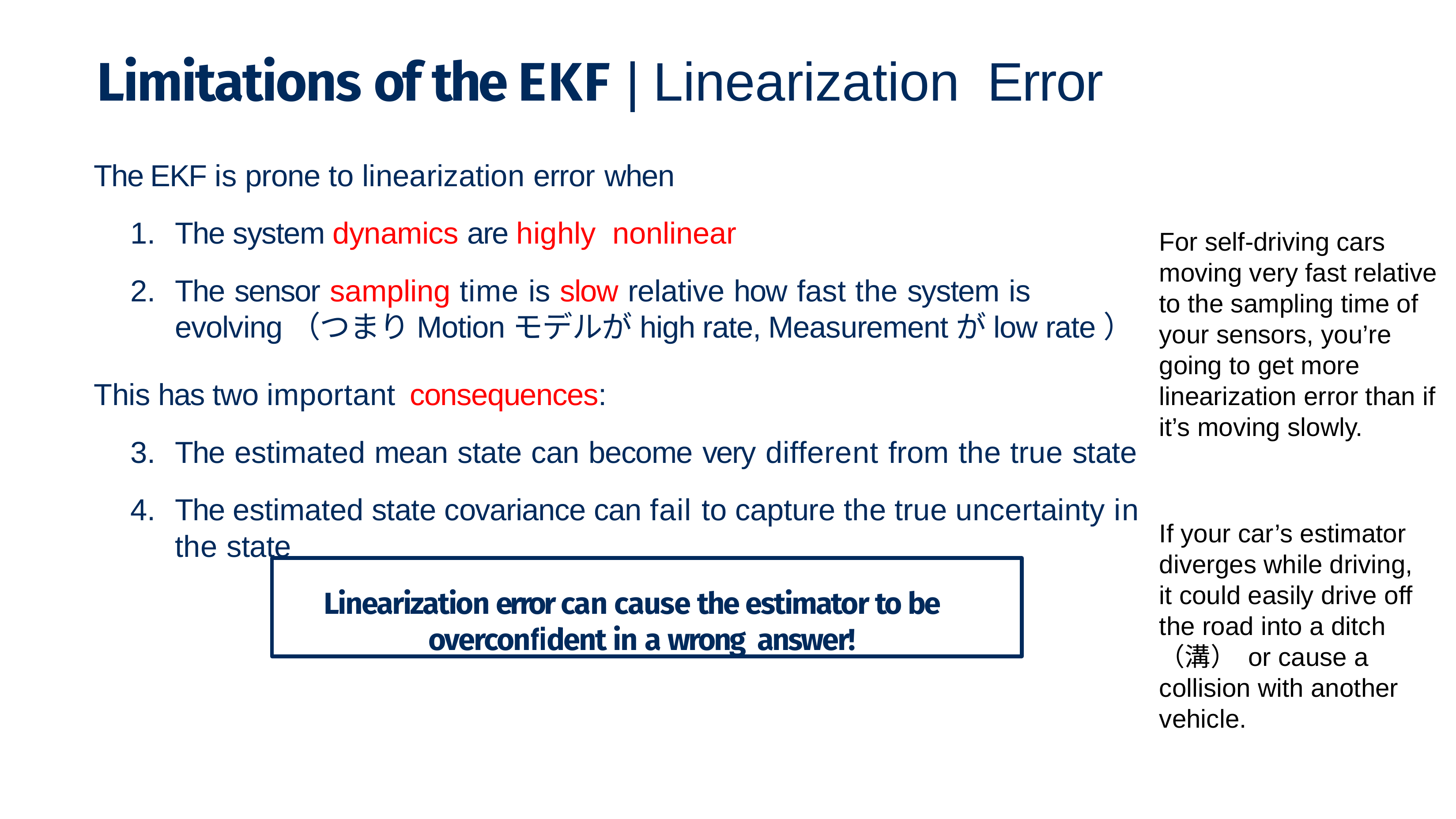

# Limitations of the EKF | Linearization Error
The EKF is prone to linearization error when
The system dynamics are highly nonlinear
The sensor sampling time is slow relative how fast the system is evolving（つまりMotionモデルがhigh rate, Measurementがlow rate）
This has two important consequences:
The estimated mean state can become very different from the true state
The estimated state covariance can fail to capture the true uncertainty in  the state
For self-driving cars moving very fast relative to the sampling time of your sensors, you’re going to get more linearization error than if it’s moving slowly.
If your car’s estimator diverges while driving, it could easily drive off the road into a ditch（溝） or cause a collision with another vehicle.
Linearization error can cause the estimator to be  overconfident in a wrong answer!